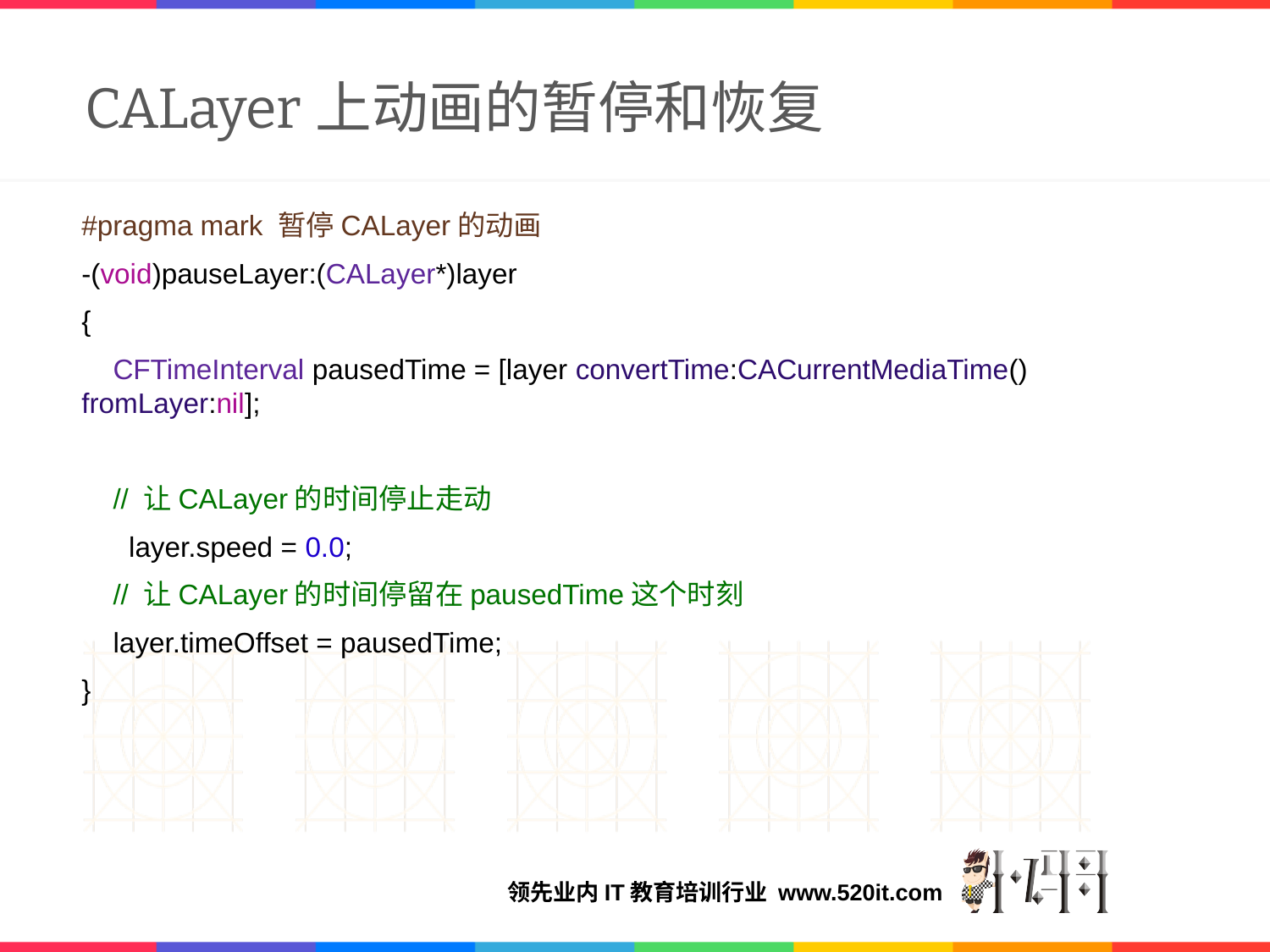

# CALayer上动画的暂停和恢复
#pragma mark 暂停CALayer的动画
-(void)pauseLayer:(CALayer*)layer
{
    CFTimeInterval pausedTime = [layer convertTime:CACurrentMediaTime() fromLayer:nil];

    // 让CALayer的时间停止走动
      layer.speed = 0.0;
    // 让CALayer的时间停留在pausedTime这个时刻
    layer.timeOffset = pausedTime;
}